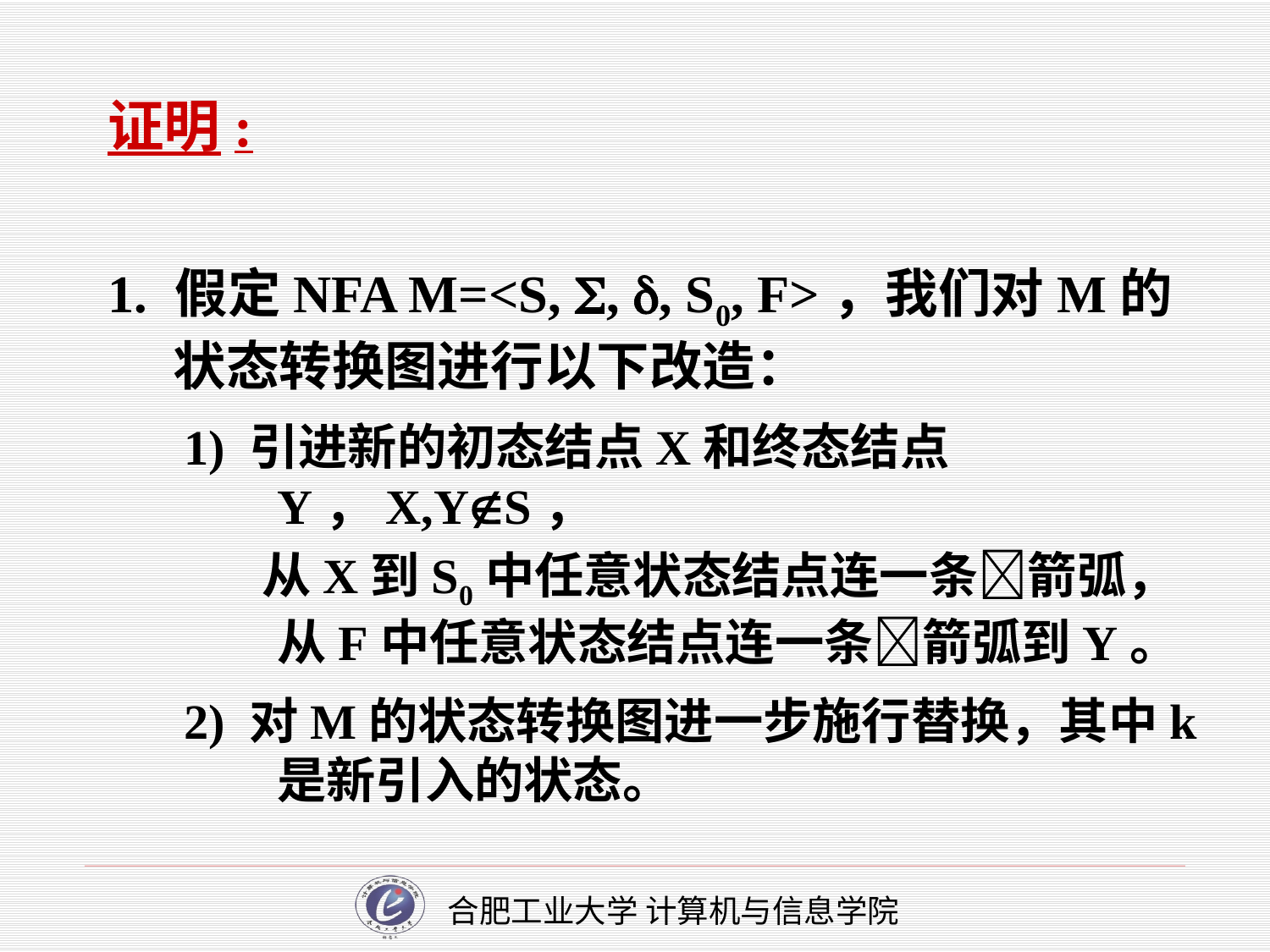

证明:
1. 假定NFA M=<S, Σ, δ, S0, F>，我们对M的状态转换图进行以下改造：
 1) 引进新的初态结点X和终态结点Y，X,Y∉S，
       从X到S0中任意状态结点连一条ε箭弧， 从F中任意状态结点连一条ε箭弧到Y。
 2) 对M的状态转换图进一步施行替换，其中k是新引入的状态。
46